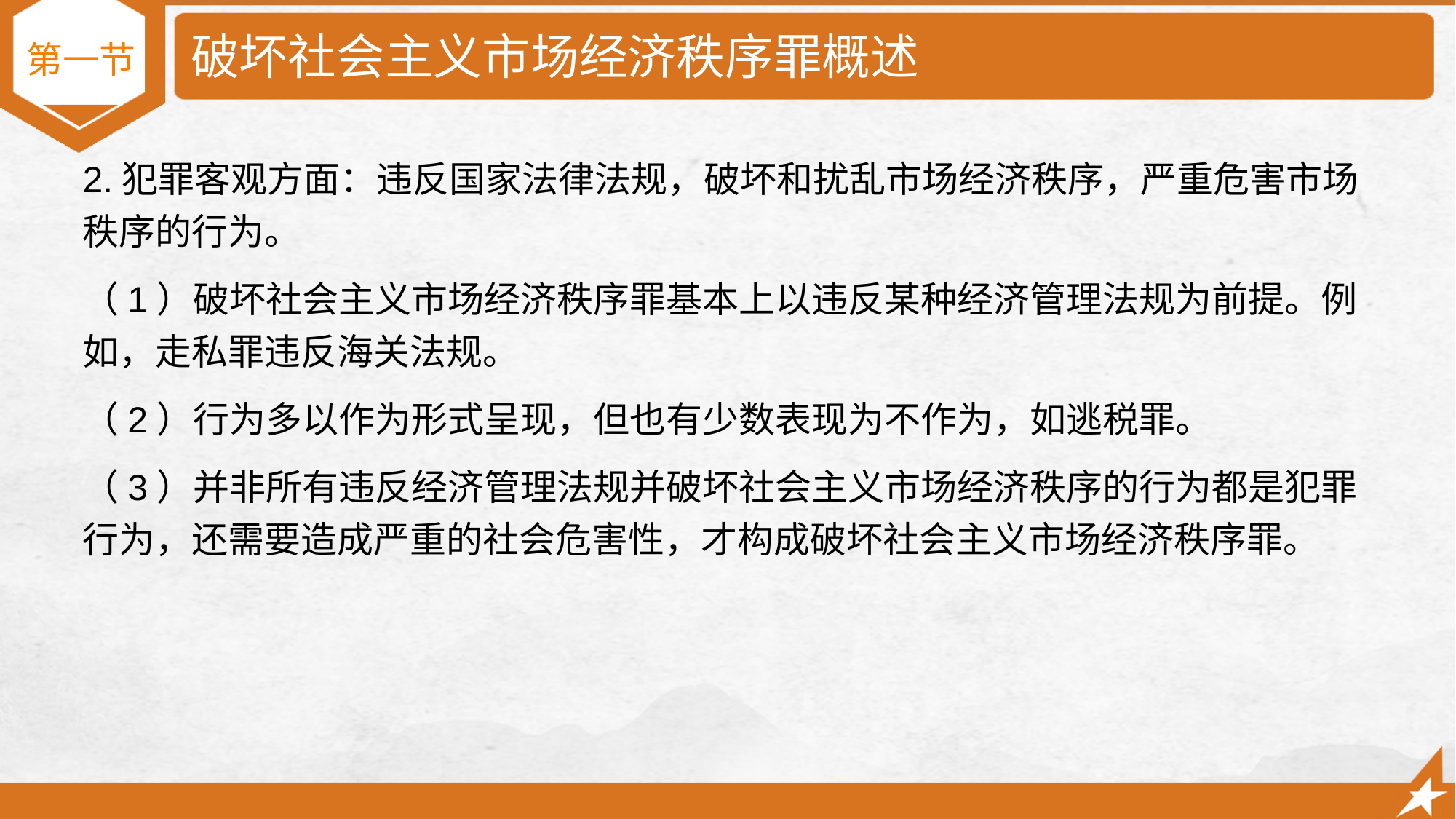

# 破坏社会主义市场经济秩序罪概述
第一节
2.犯罪客观方面：违反国家法律法规，破坏和扰乱市场经济秩序，严重危害市场秩序的行为。
（1）破坏社会主义市场经济秩序罪基本上以违反某种经济管理法规为前提。例如，走私罪违反海关法规。
（2）行为多以作为形式呈现，但也有少数表现为不作为，如逃税罪。
（3）并非所有违反经济管理法规并破坏社会主义市场经济秩序的行为都是犯罪行为，还需要造成严重的社会危害性，才构成破坏社会主义市场经济秩序罪。